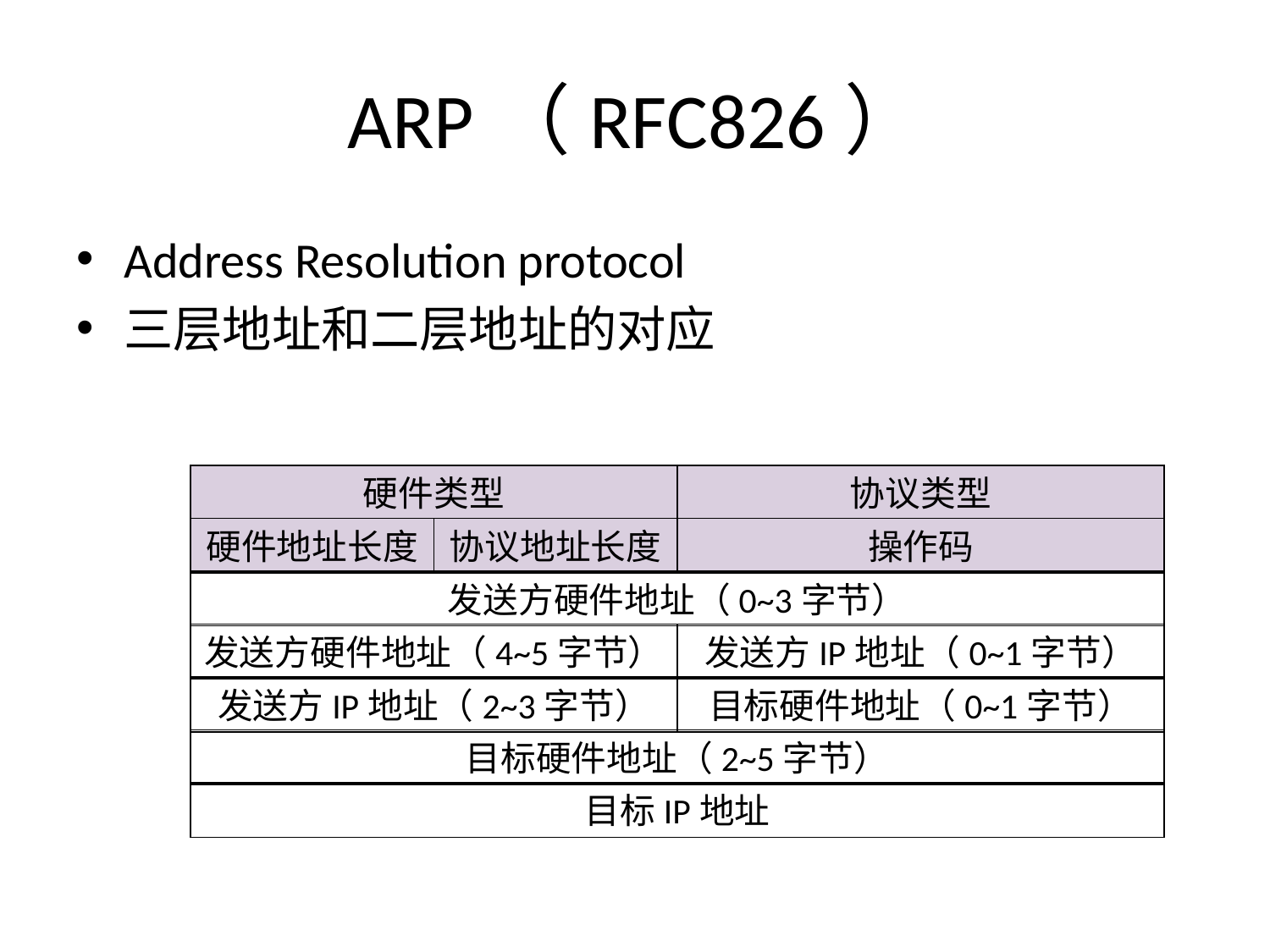

# ARP（RFC826）
Address Resolution protocol
三层地址和二层地址的对应
硬件类型
协议类型
硬件地址长度
协议地址长度
操作码
发送方硬件地址（0~3字节）
发送方硬件地址（4~5字节）
发送方IP地址（0~1字节）
发送方IP地址（2~3字节）
目标硬件地址（0~1字节）
目标硬件地址（2~5字节）
目标IP地址